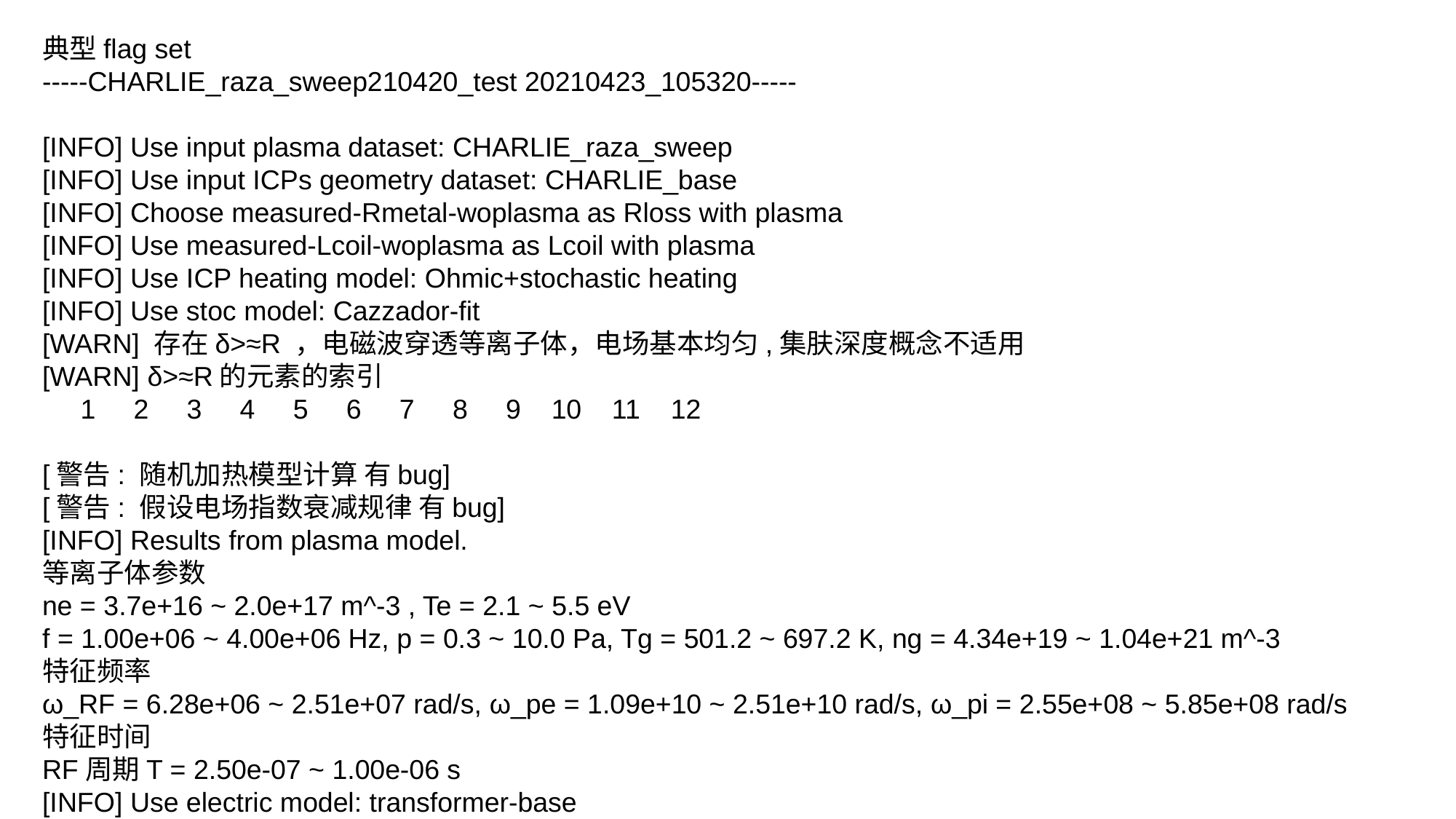

典型flag set
-----CHARLIE_raza_sweep210420_test 20210423_105320-----

[INFO] Use input plasma dataset: CHARLIE_raza_sweep
[INFO] Use input ICPs geometry dataset: CHARLIE_base
[INFO] Choose measured-Rmetal-woplasma as Rloss with plasma
[INFO] Use measured-Lcoil-woplasma as Lcoil with plasma
[INFO] Use ICP heating model: Ohmic+stochastic heating
[INFO] Use stoc model: Cazzador-fit
[WARN] 存在δ>≈R ，电磁波穿透等离子体，电场基本均匀,集肤深度概念不适用
[WARN] δ>≈R的元素的索引
     1     2     3     4     5     6     7     8     9    10    11    12

[警告: 随机加热模型计算 有bug]
[警告: 假设电场指数衰减规律 有bug]
[INFO] Results from plasma model.
等离子体参数
ne = 3.7e+16 ~ 2.0e+17 m^-3 , Te = 2.1 ~ 5.5 eV
f = 1.00e+06 ~ 4.00e+06 Hz, p = 0.3 ~ 10.0 Pa, Tg = 501.2 ~ 697.2 K, ng = 4.34e+19 ~ 1.04e+21 m^-3
特征频率
ω_RF = 6.28e+06 ~ 2.51e+07 rad/s, ω_pe = 1.09e+10 ~ 2.51e+10 rad/s, ω_pi = 2.55e+08 ~ 5.85e+08 rad/s
特征时间
RF周期T = 2.50e-07 ~ 1.00e-06 s
[INFO] Use electric model: transformer-base
[INFO] Results from electric model.

-----END 20210423_105320-----